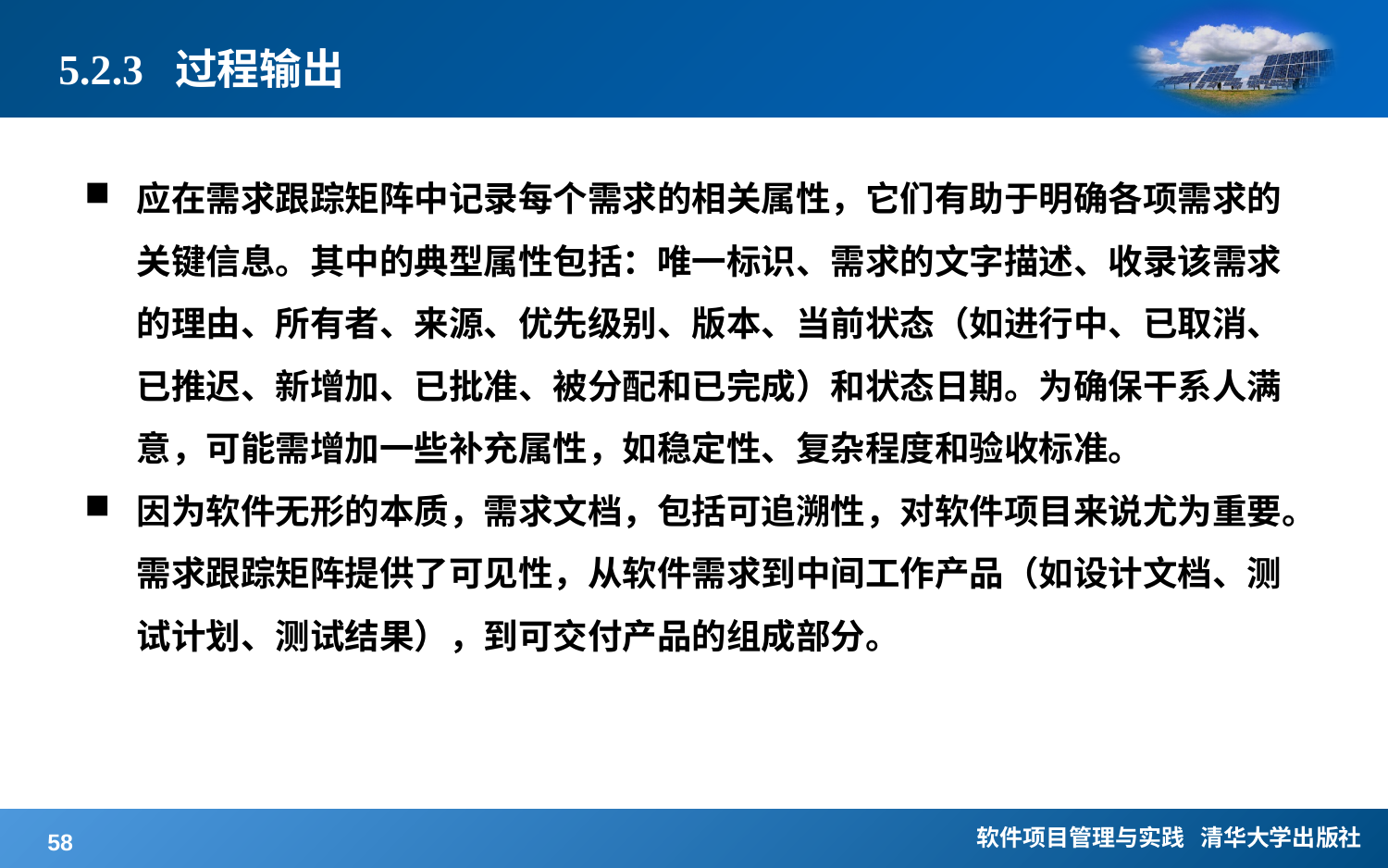

# 5.2.3  过程输出
应在需求跟踪矩阵中记录每个需求的相关属性，它们有助于明确各项需求的关键信息。其中的典型属性包括：唯一标识、需求的文字描述、收录该需求的理由、所有者、来源、优先级别、版本、当前状态（如进行中、已取消、已推迟、新增加、已批准、被分配和已完成）和状态日期。为确保干系人满意，可能需增加一些补充属性，如稳定性、复杂程度和验收标准。
因为软件无形的本质，需求文档，包括可追溯性，对软件项目来说尤为重要。需求跟踪矩阵提供了可见性，从软件需求到中间工作产品（如设计文档、测试计划、测试结果），到可交付产品的组成部分。